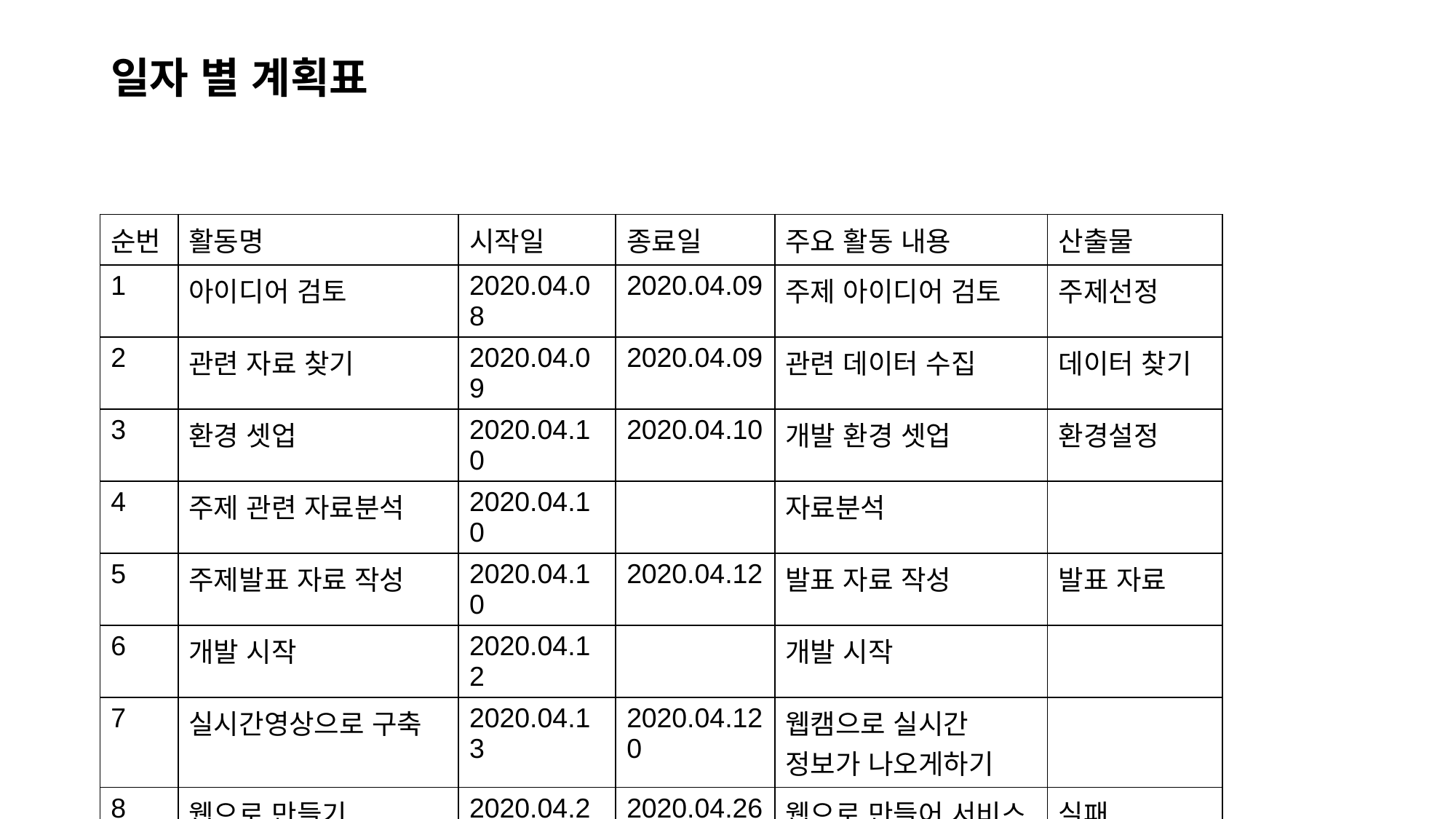

일자 별 계획표

| 순번 | 활동명 | 시작일 | 종료일 | 주요 활동 내용 | 산출물 |
| --- | --- | --- | --- | --- | --- |
| 1 | 아이디어 검토 | 2020.04.08 | 2020.04.09 | 주제 아이디어 검토 | 주제선정 |
| 2 | 관련 자료 찾기 | 2020.04.09 | 2020.04.09 | 관련 데이터 수집 | 데이터 찾기 |
| 3 | 환경 셋업 | 2020.04.10 | 2020.04.10 | 개발 환경 셋업 | 환경설정 |
| 4 | 주제 관련 자료분석 | 2020.04.10 |  | 자료분석 |  |
| 5 | 주제발표 자료 작성 | 2020.04.10 | 2020.04.12 | 발표 자료 작성 | 발표 자료 |
| 6 | 개발 시작 | 2020.04.12 |  | 개발 시작 |  |
| 7 | 실시간영상으로 구축 | 2020.04.13 | 2020.04.120 | 웹캠으로 실시간 정보가 나오게하기 |  |
| 8 | 웹으로 만들기 | 2020.04.21 | 2020.04.26 | 웹으로 만들어 서비스 해보기 | 실패 |